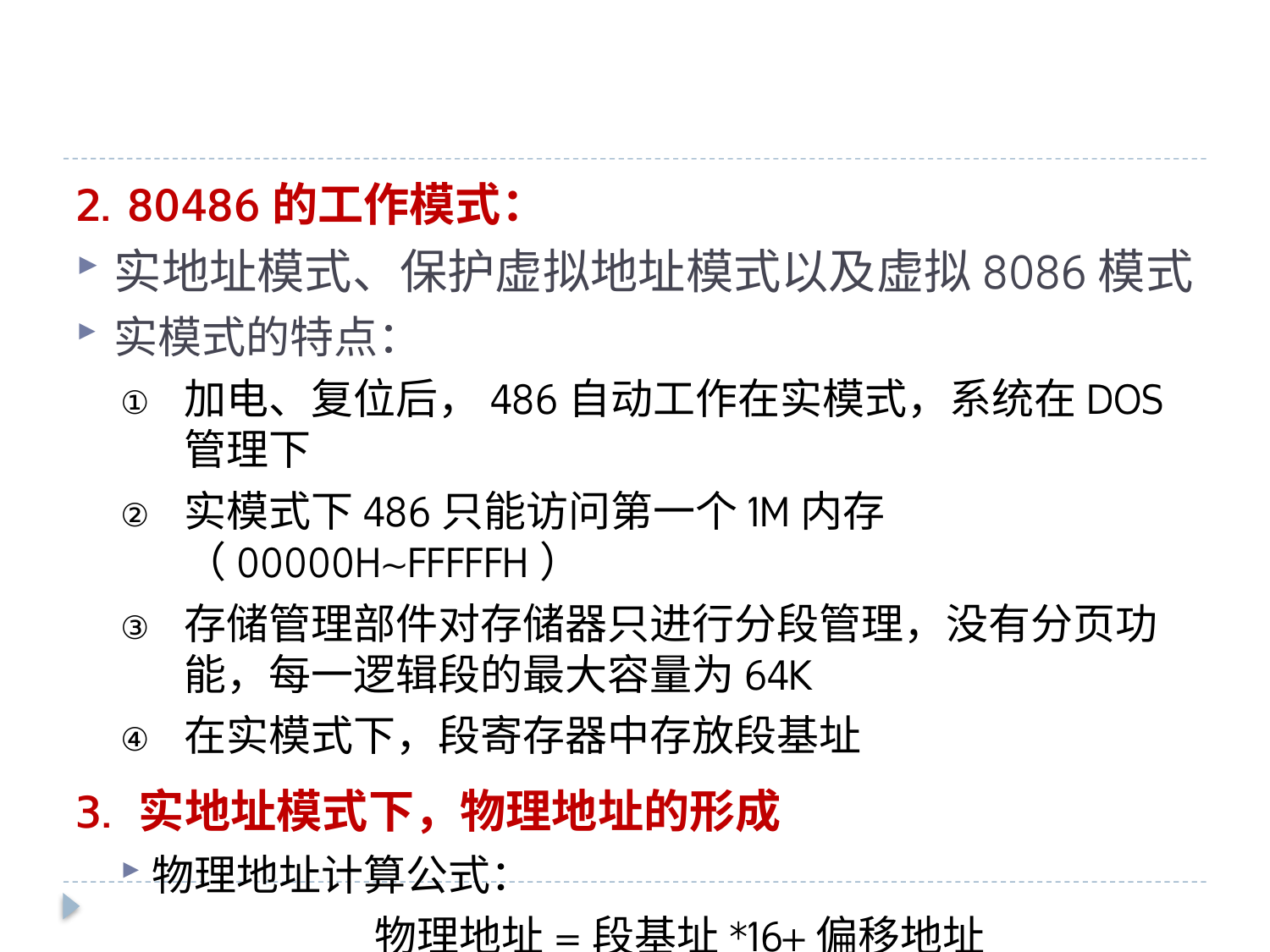

2. 80486的工作模式：
实地址模式、保护虚拟地址模式以及虚拟8086模式
实模式的特点：
加电、复位后，486自动工作在实模式，系统在DOS管理下
实模式下486只能访问第一个1M内存（00000H~FFFFFH）
存储管理部件对存储器只进行分段管理，没有分页功能，每一逻辑段的最大容量为64K
在实模式下，段寄存器中存放段基址
3. 实地址模式下，物理地址的形成
物理地址计算公式：
		物理地址=段基址*16+偏移地址